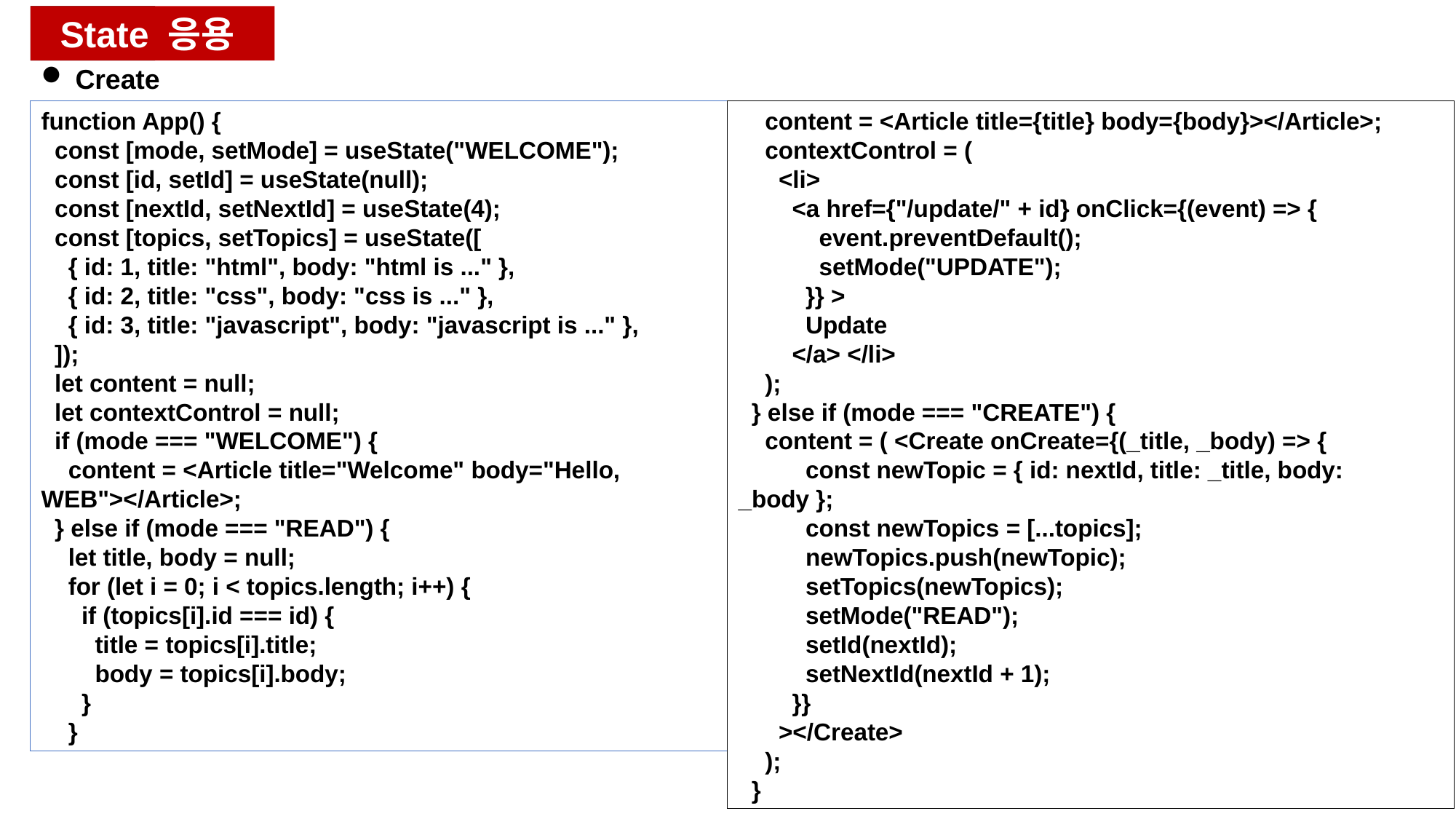

Event
State 응용
Create
function App() {
  const [mode, setMode] = useState("WELCOME");
  const [id, setId] = useState(null);
  const [nextId, setNextId] = useState(4);
  const [topics, setTopics] = useState([
    { id: 1, title: "html", body: "html is ..." },
    { id: 2, title: "css", body: "css is ..." },
    { id: 3, title: "javascript", body: "javascript is ..." },
  ]);
  let content = null;
  let contextControl = null;
  if (mode === "WELCOME") {
    content = <Article title="Welcome" body="Hello, WEB"></Article>;
  } else if (mode === "READ") {
    let title, body = null;
    for (let i = 0; i < topics.length; i++) {
      if (topics[i].id === id) {
        title = topics[i].title;
        body = topics[i].body;
      }
    }
    content = <Article title={title} body={body}></Article>;
    contextControl = (
      <li>
        <a href={"/update/" + id} onClick={(event) => {
            event.preventDefault();
            setMode("UPDATE");
          }} >
          Update
        </a> </li>
    );
  } else if (mode === "CREATE") {
    content = ( <Create onCreate={(_title, _body) => {
          const newTopic = { id: nextId, title: _title, body: _body };
          const newTopics = [...topics];
          newTopics.push(newTopic);
          setTopics(newTopics);
          setMode("READ");
          setId(nextId);
          setNextId(nextId + 1);
        }}
      ></Create>
    );
  }